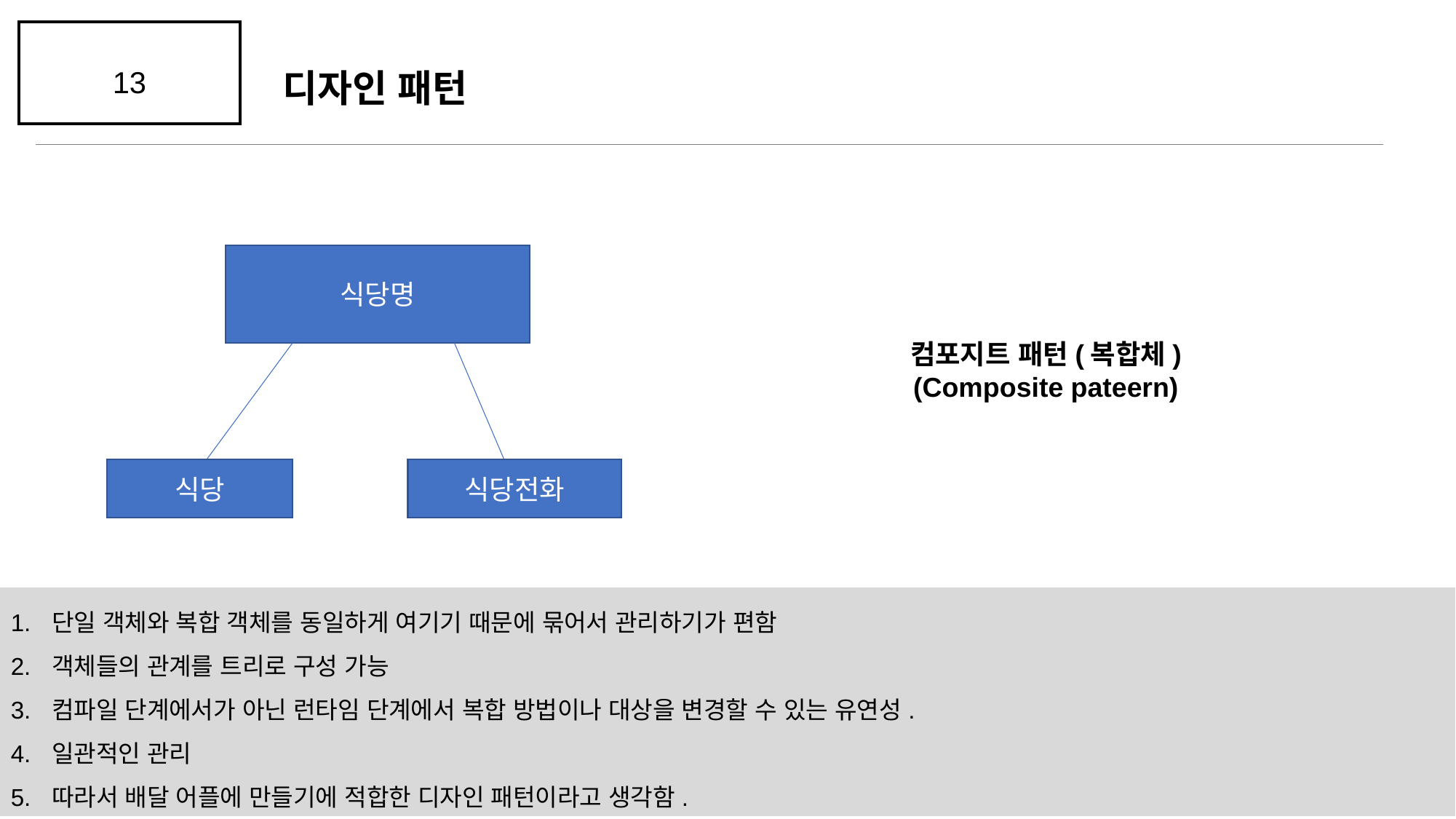

13
디자인 패턴
식당명
식당
식당전화
컴포지트 패턴(복합체)
(Composite pateern)
단일 객체와 복합 객체를 동일하게 여기기 때문에 묶어서 관리하기가 편함
객체들의 관계를 트리로 구성 가능
컴파일 단계에서가 아닌 런타임 단계에서 복합 방법이나 대상을 변경할 수 있는 유연성.
일관적인 관리
따라서 배달 어플에 만들기에 적합한 디자인 패턴이라고 생각함.